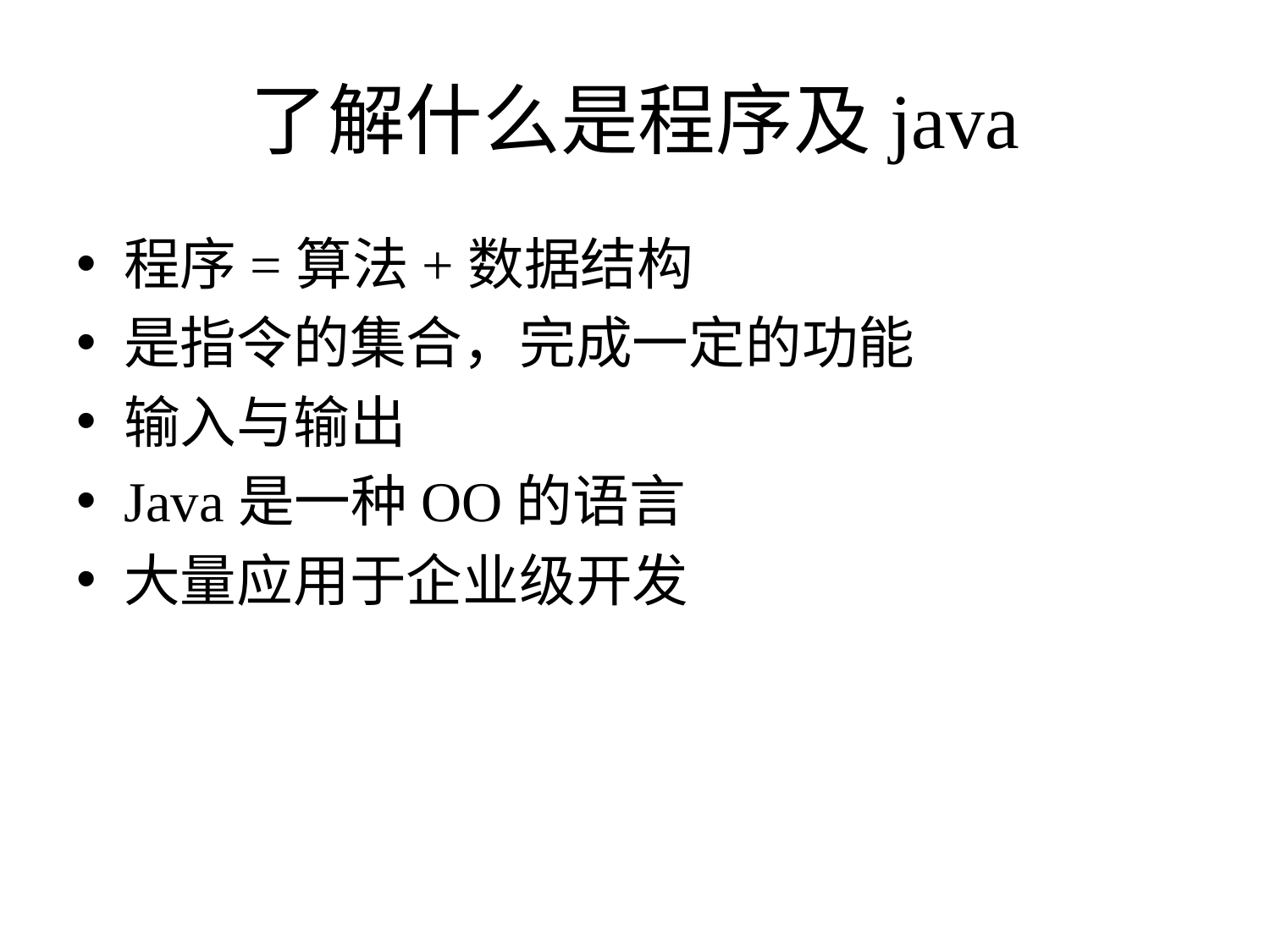

# 了解什么是程序及java
程序=算法+数据结构
是指令的集合，完成一定的功能
输入与输出
Java是一种OO的语言
大量应用于企业级开发